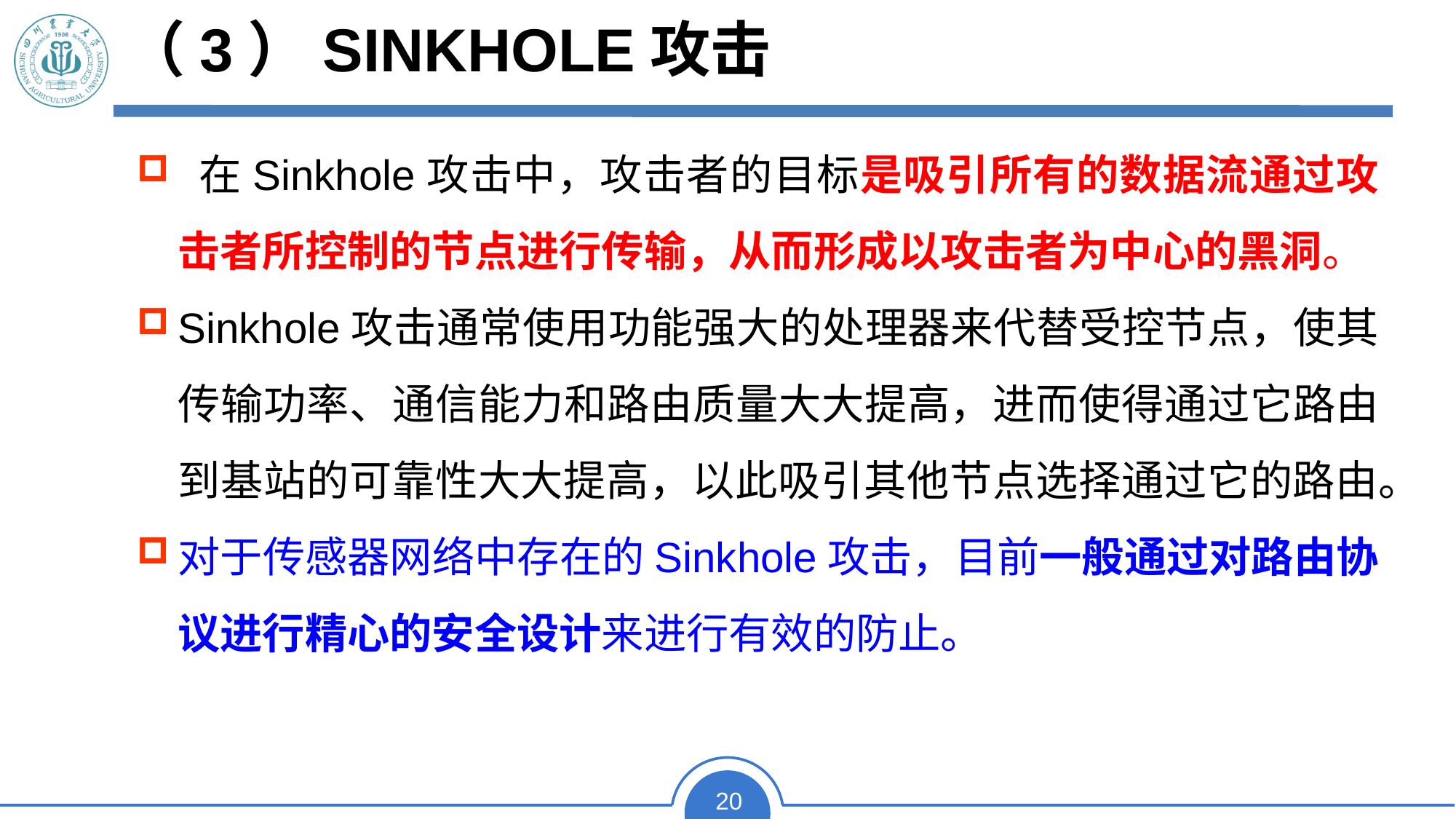

# （3）Sinkhole攻击
 在Sinkhole攻击中，攻击者的目标是吸引所有的数据流通过攻击者所控制的节点进行传输，从而形成以攻击者为中心的黑洞。
Sinkhole攻击通常使用功能强大的处理器来代替受控节点，使其传输功率、通信能力和路由质量大大提高，进而使得通过它路由到基站的可靠性大大提高，以此吸引其他节点选择通过它的路由。
对于传感器网络中存在的Sinkhole攻击，目前一般通过对路由协议进行精心的安全设计来进行有效的防止。